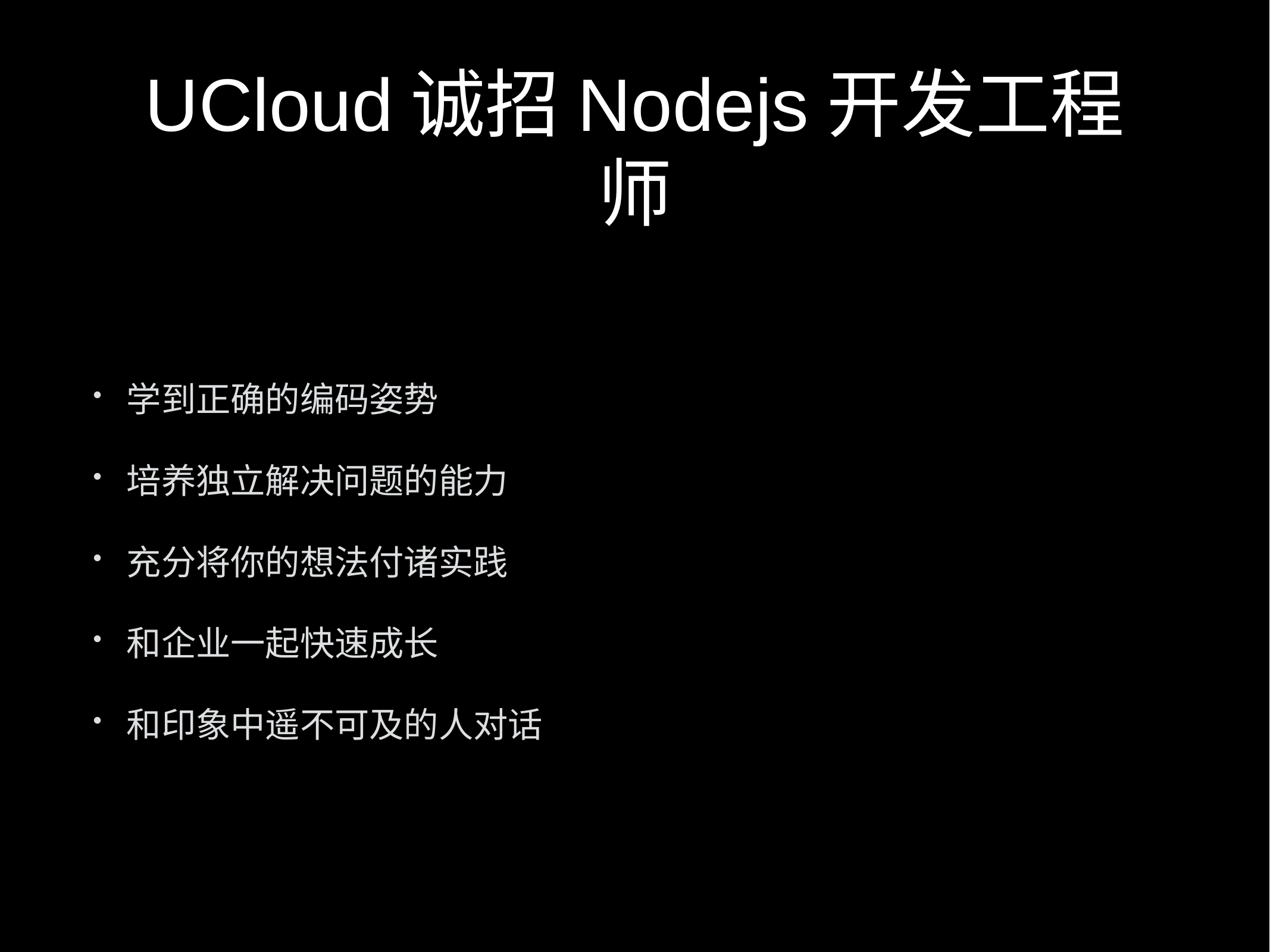

# UCloud诚招Nodejs开发工程师
学到正确的编码姿势
培养独立解决问题的能力
充分将你的想法付诸实践
和企业一起快速成长
和印象中遥不可及的人对话